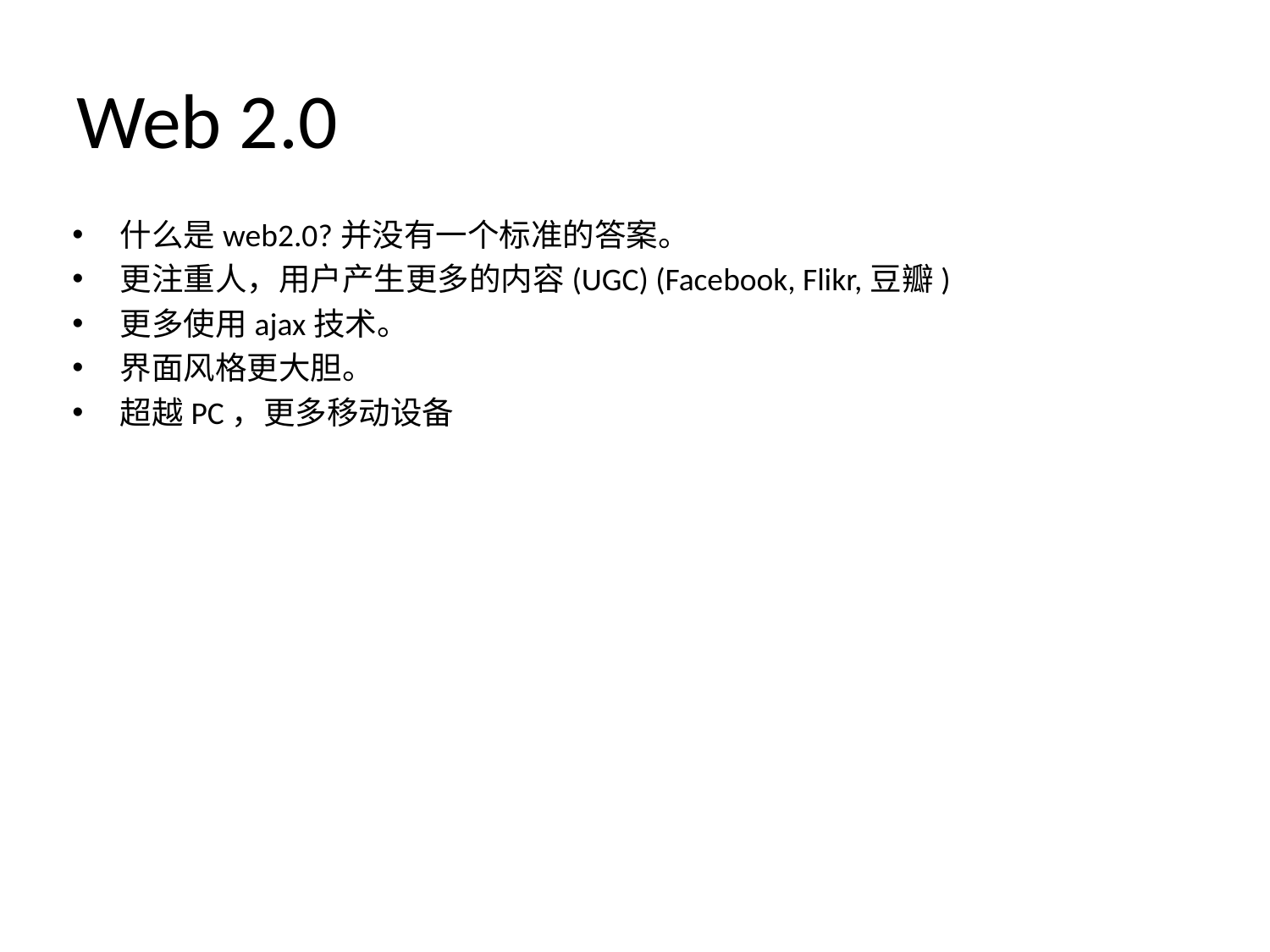

# Web 2.0
什么是web2.0?并没有一个标准的答案。
更注重人，用户产生更多的内容(UGC) (Facebook, Flikr,豆瓣)
更多使用ajax技术。
界面风格更大胆。
超越PC，更多移动设备